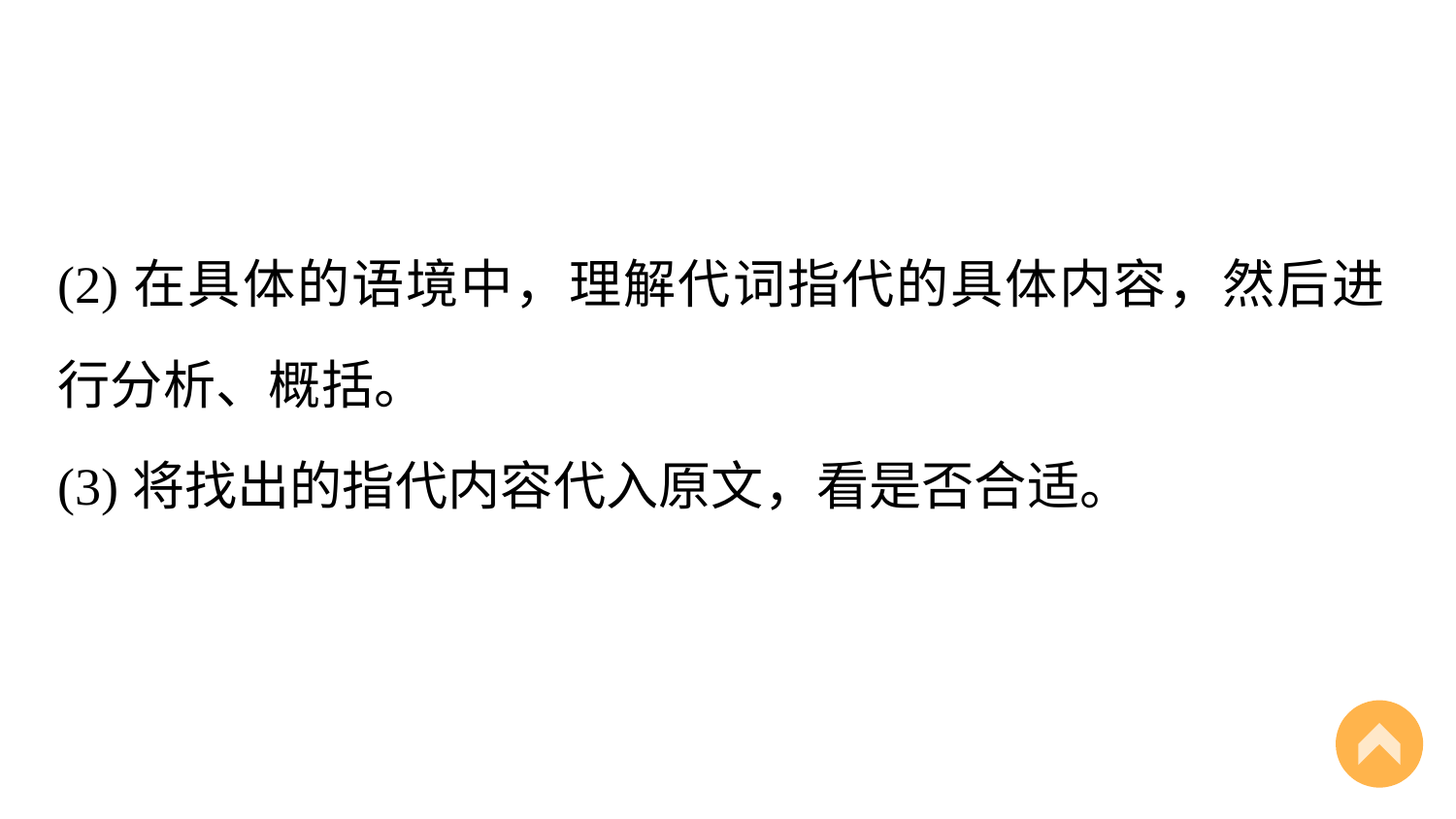

(2)在具体的语境中，理解代词指代的具体内容，然后进行分析、概括。
(3)将找出的指代内容代入原文，看是否合适。